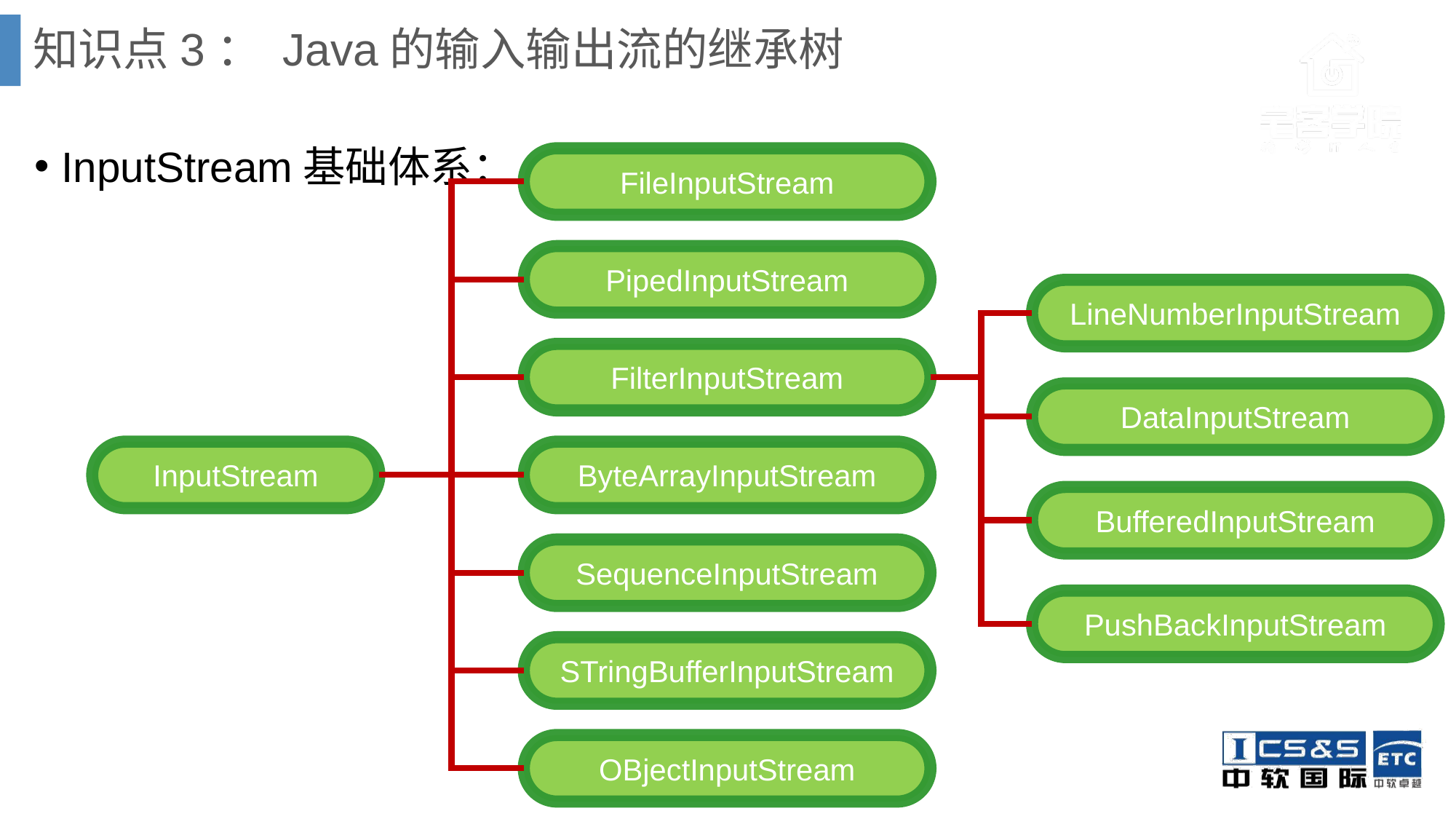

# 知识点3： Java的输入输出流的继承树
InputStream基础体系：
FileInputStream
PipedInputStream
LineNumberInputStream
FilterInputStream
DataInputStream
InputStream
ByteArrayInputStream
BufferedInputStream
SequenceInputStream
PushBackInputStream
STringBufferInputStream
OBjectInputStream